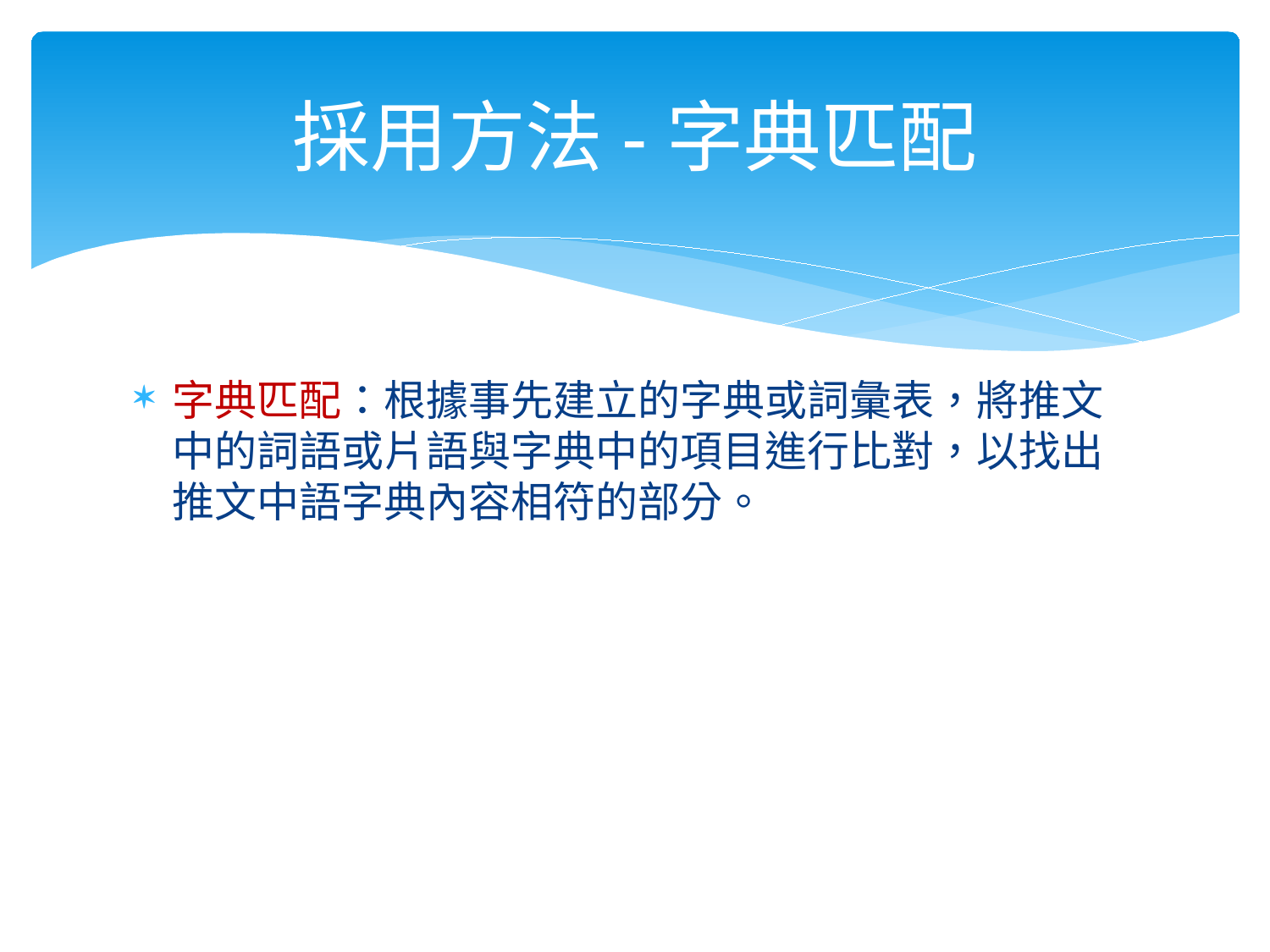

# 採用方法-字典匹配
字典匹配：根據事先建立的字典或詞彙表，將推文中的詞語或片語與字典中的項目進行比對，以找出推文中語字典內容相符的部分。